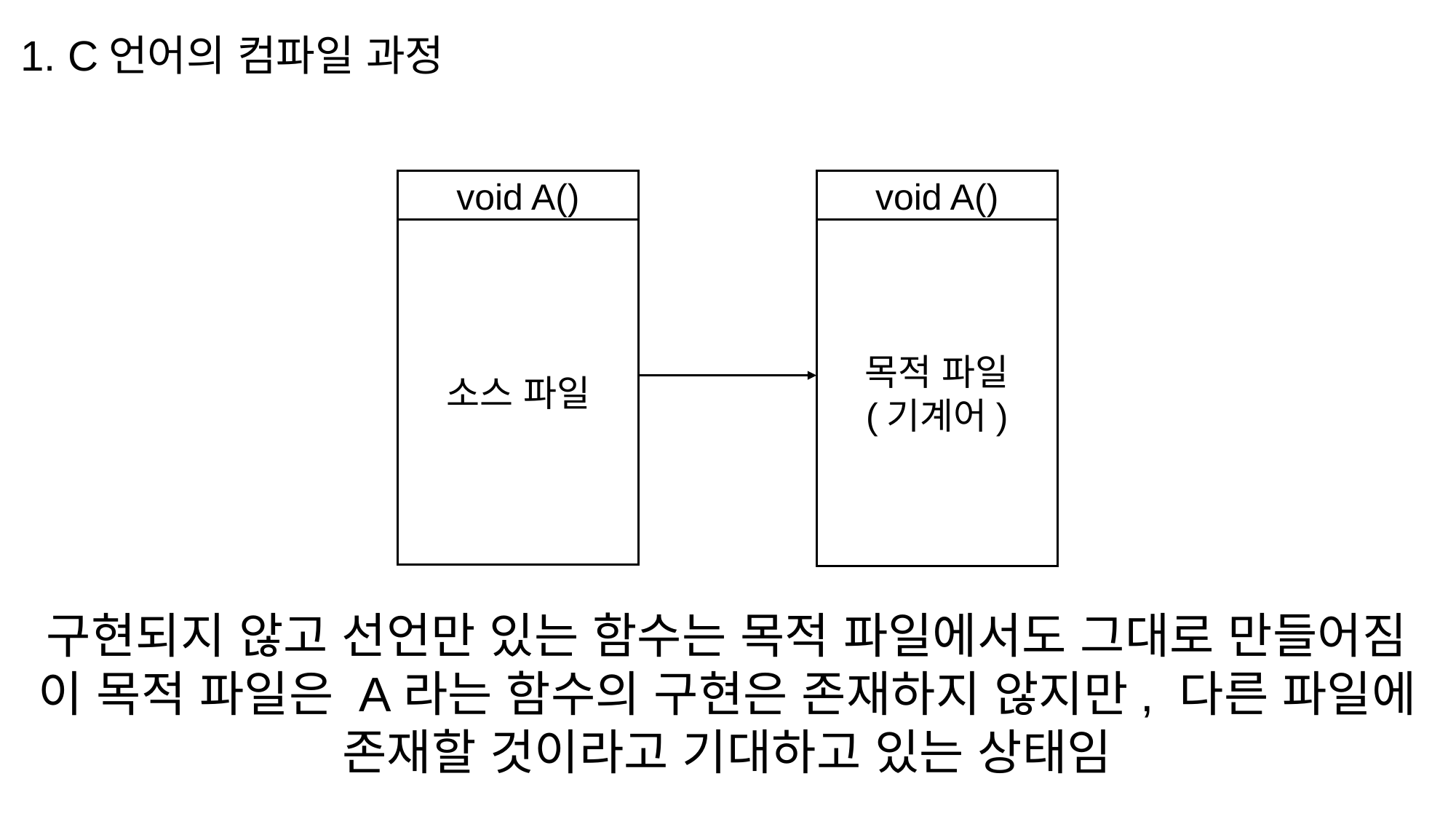

1. C언어의 컴파일 과정
void A()
void A()
소스 파일
목적 파일
(기계어)
구현되지 않고 선언만 있는 함수는 목적 파일에서도 그대로 만들어짐
이 목적 파일은 A라는 함수의 구현은 존재하지 않지만, 다른 파일에
존재할 것이라고 기대하고 있는 상태임